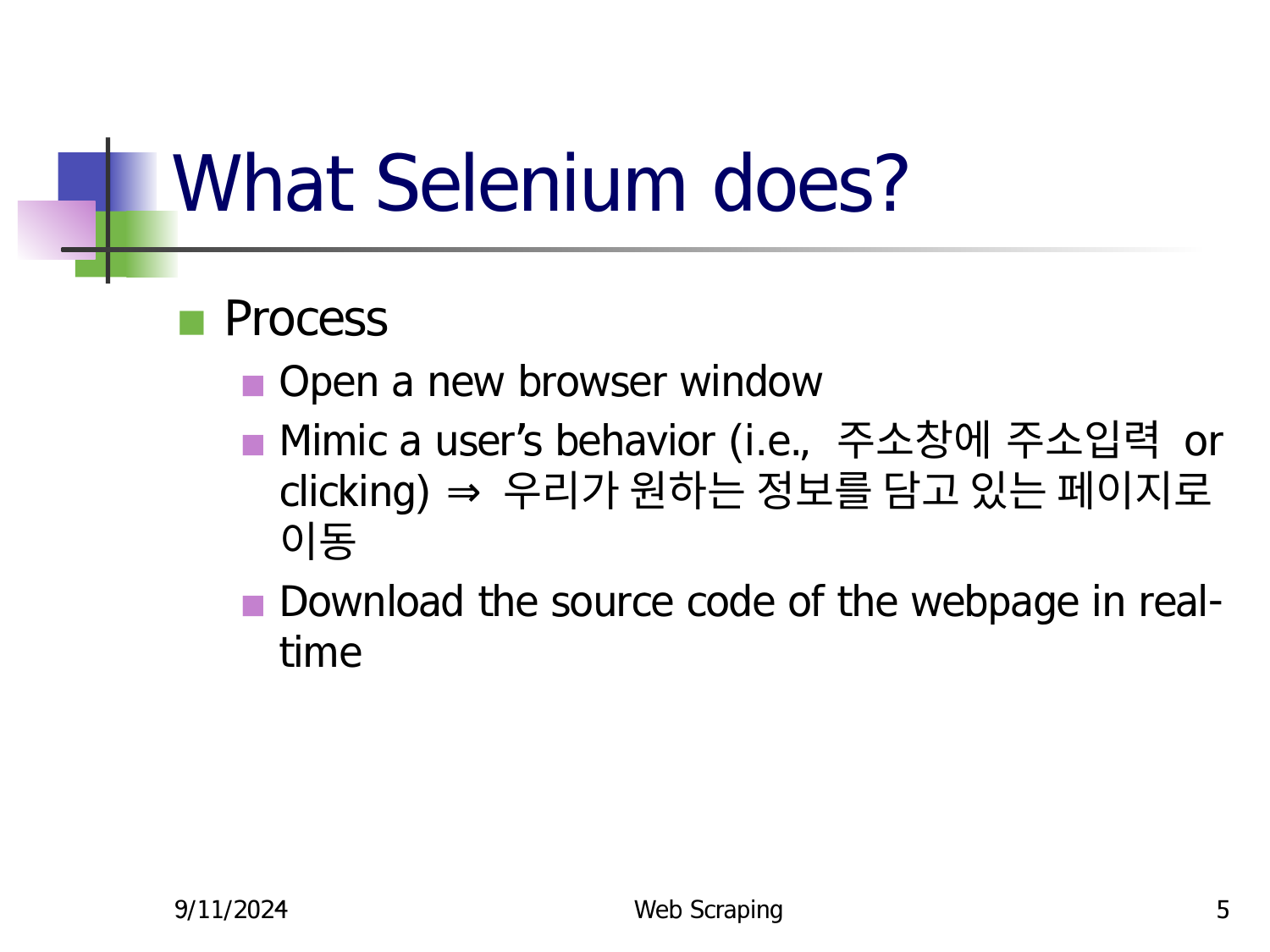

# What Selenium does?
Process
Open a new browser window
Mimic a user’s behavior (i.e., 주소창에 주소입력 or clicking) ⇒ 우리가 원하는 정보를 담고 있는 페이지로 이동
Download the source code of the webpage in real-time
9/11/2024
Web Scraping
5